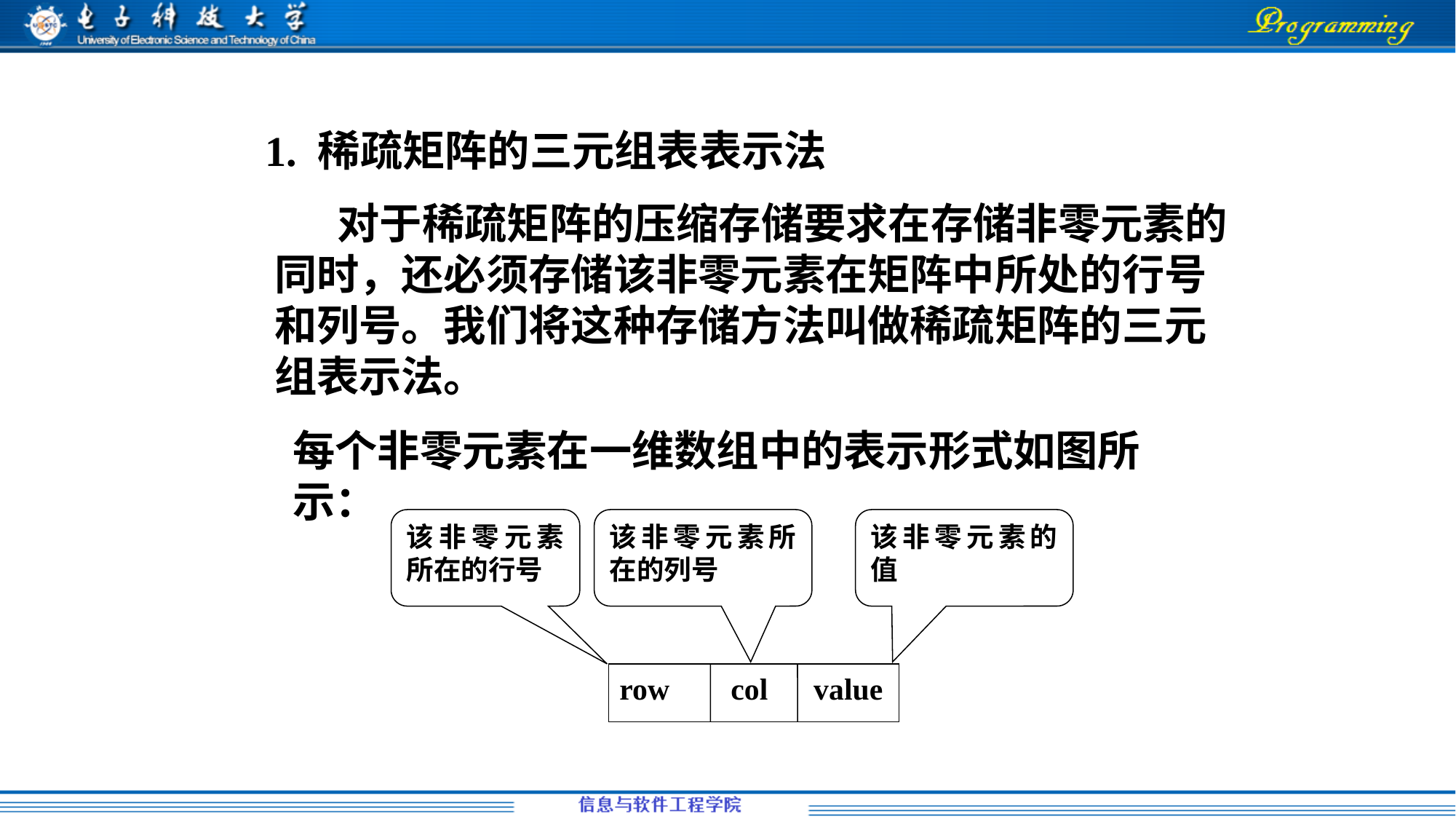

1. 稀疏矩阵的三元组表表示法
      对于稀疏矩阵的压缩存储要求在存储非零元素的同时，还必须存储该非零元素在矩阵中所处的行号和列号。我们将这种存储方法叫做稀疏矩阵的三元组表示法。
每个非零元素在一维数组中的表示形式如图所示：
该非零元素所在的行号
该非零元素所在的列号
该非零元素的值
row        col      value